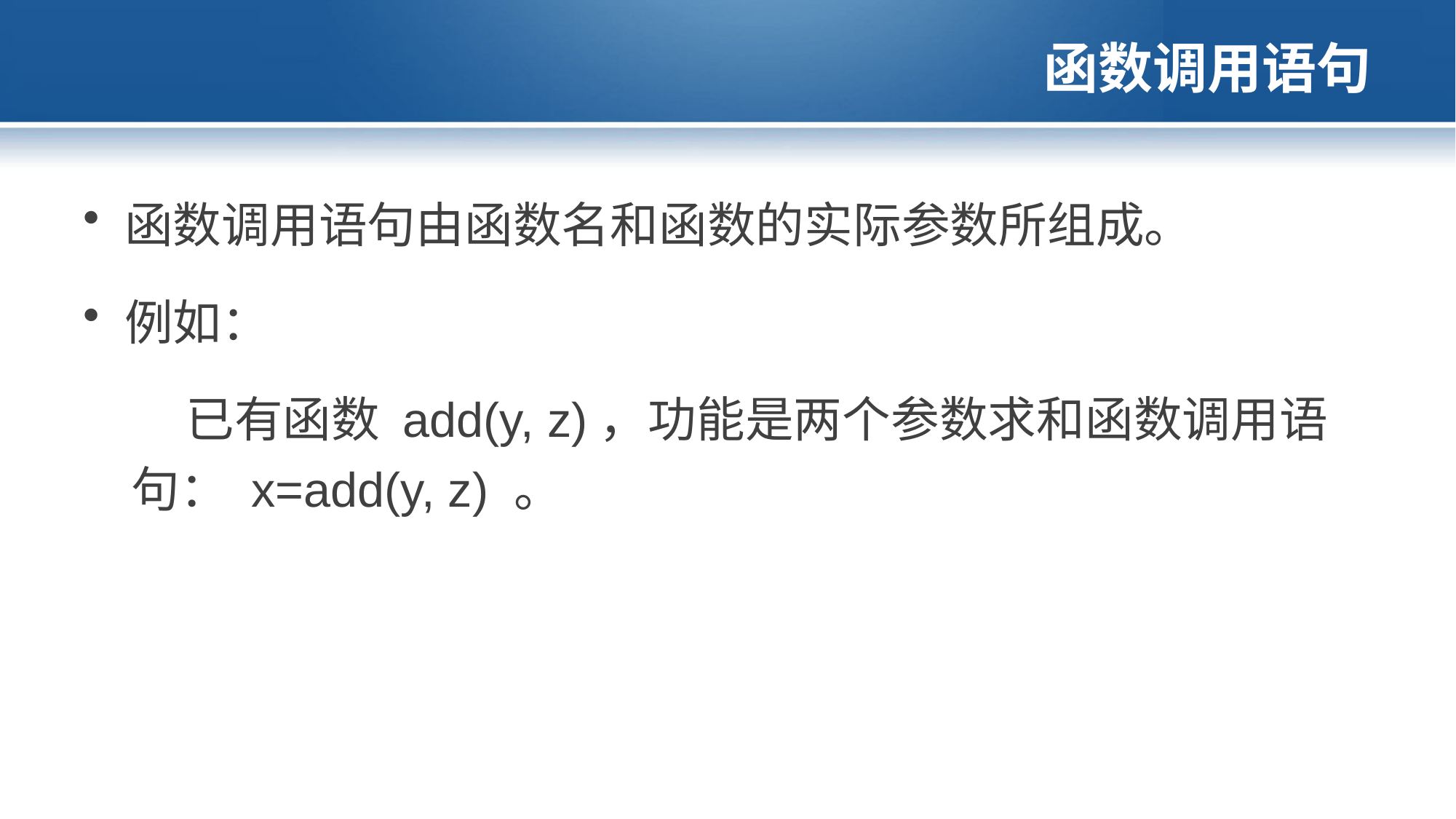

# 函数调用语句
函数调用语句由函数名和函数的实际参数所组成。
例如：
已有函数 add(y, z)，功能是两个参数求和函数调用语句： x=add(y, z) 。